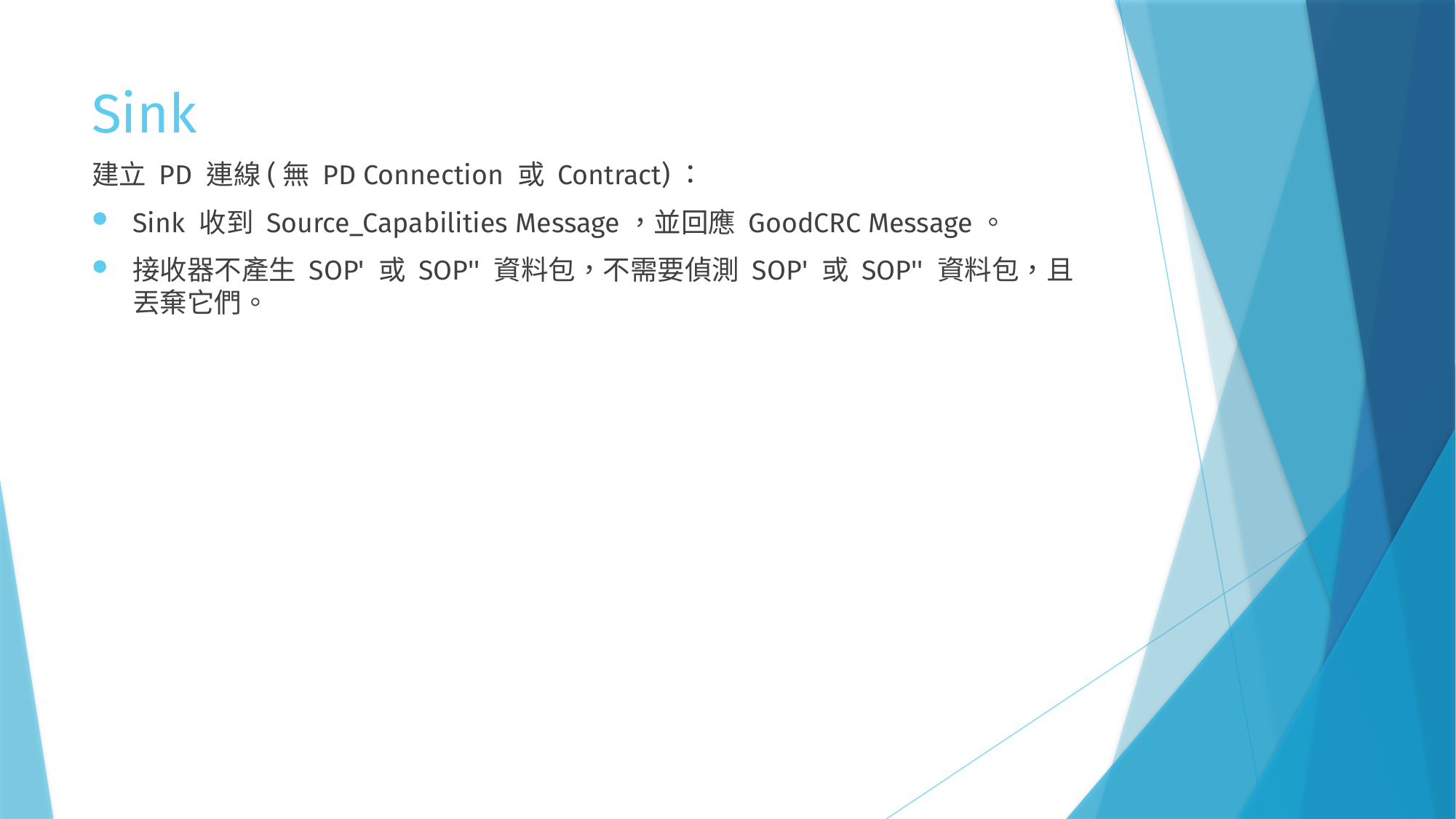

# Sink
建立 PD 連線(無 PD Connection 或 Contract)：
Sink 收到 Source_Capabilities Message，並回應 GoodCRC Message。
接收器不產生 SOP' 或 SOP'' 資料包，不需要偵測 SOP' 或 SOP'' 資料包，且丟棄它們。